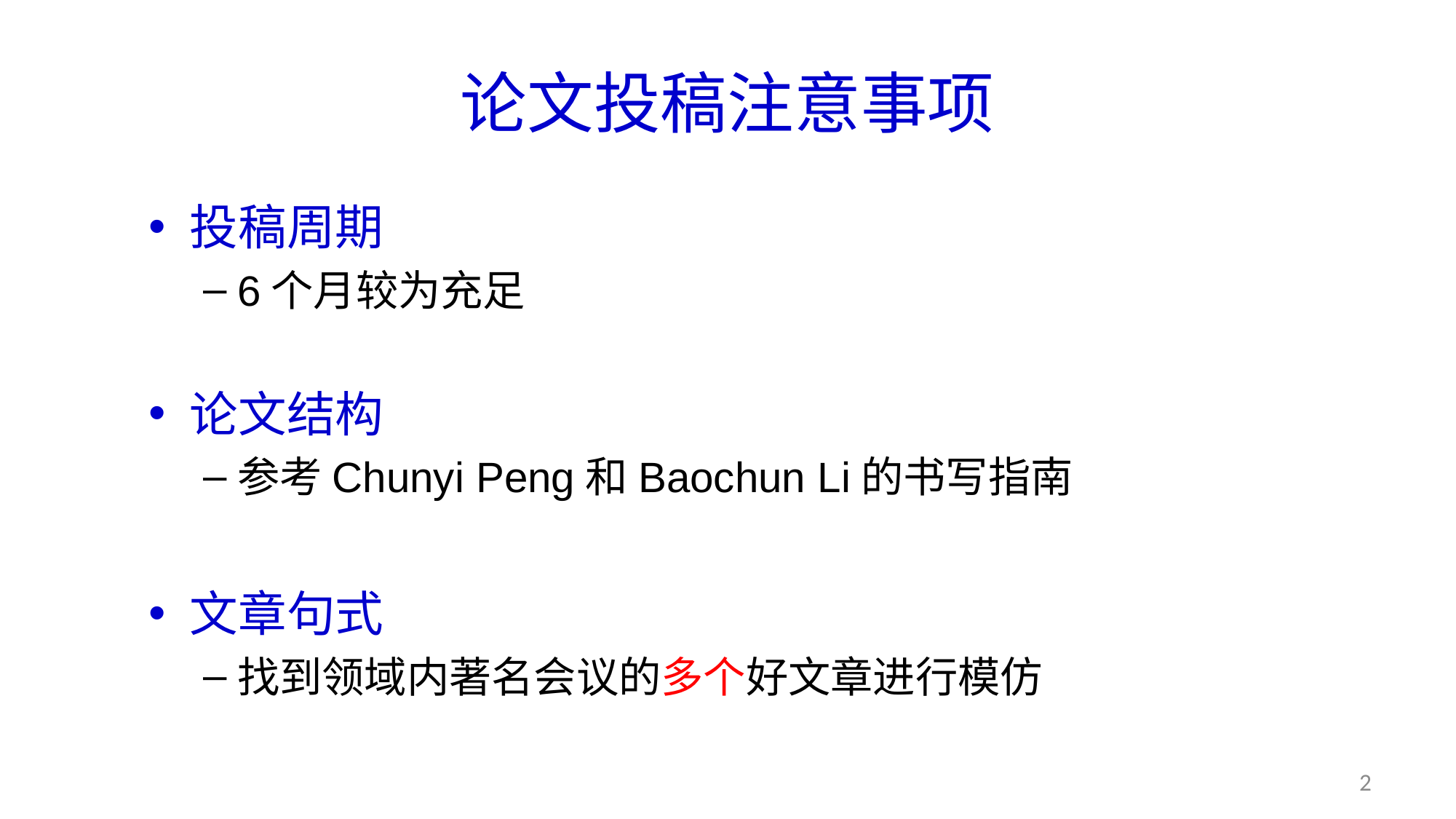

# 论文投稿注意事项
投稿周期
6个月较为充足

论文结构
参考Chunyi Peng和Baochun Li的书写指南

文章句式
找到领域内著名会议的多个好文章进行模仿

2